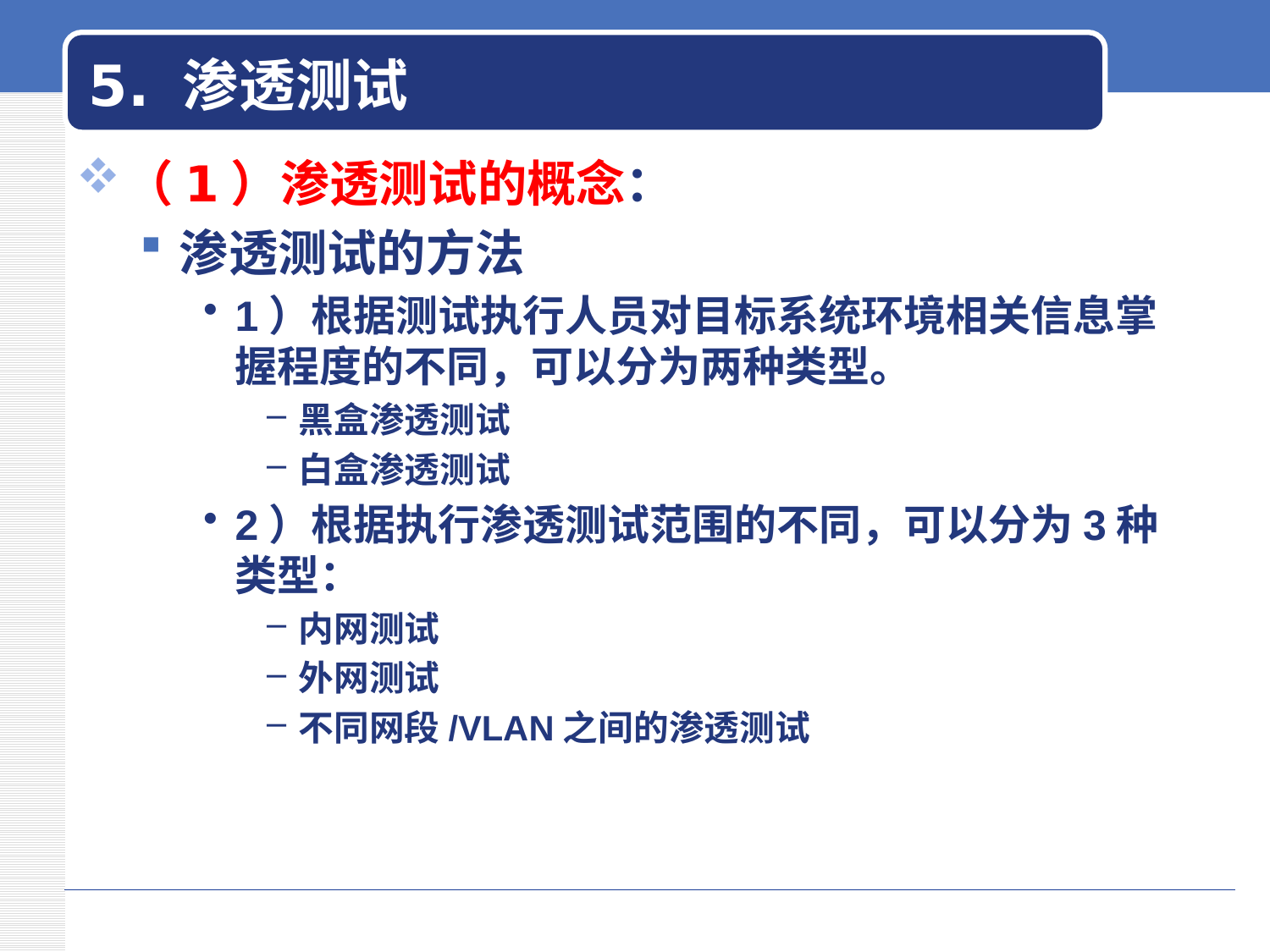

# 5. 渗透测试
（1）渗透测试的概念：
渗透测试的方法
1）根据测试执行人员对目标系统环境相关信息掌握程度的不同，可以分为两种类型。
黑盒渗透测试
白盒渗透测试
2）根据执行渗透测试范围的不同，可以分为3种类型：
内网测试
外网测试
不同网段/VLAN之间的渗透测试